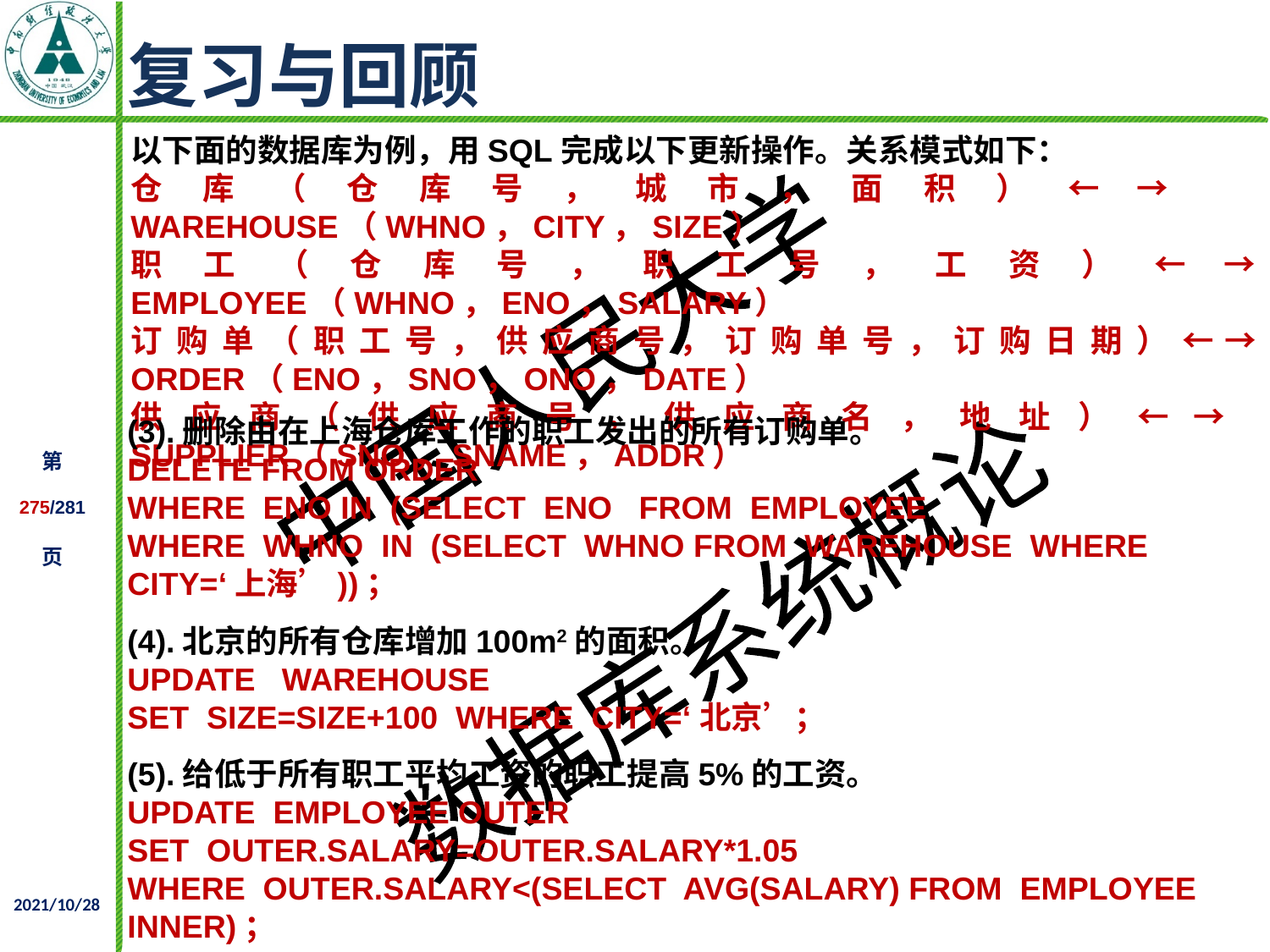

# 复习与回顾
以下面的数据库为例，用SQL完成以下更新操作。关系模式如下：
仓库（仓库号，城市，面积）←→   WAREHOUSE（WHNO，CITY，SIZE）
职工（仓库号，职工号，工资）←→ EMPLOYEE（WHNO，ENO，SALARY）
订购单（职工号，供应商号，订购单号，订购日期）←→ ORDER（ENO，SNO，ONO，DATE）
供应商（供应商号，供应商名，地址）←→  SUPPLIER（SNO，SNAME，ADDR）
(3).删除由在上海仓库工作的职工发出的所有订购单。
DELETE FROM ORDER
WHERE  ENO IN  (SELECT  ENO   FROM  EMPLOYEE
WHERE  WHNO  IN  (SELECT  WHNO FROM  WAREHOUSE  WHERE  CITY=‘上海’))；
(4).北京的所有仓库增加100m2的面积。
UPDATE   WAREHOUSE
SET  SIZE=SIZE+100  WHERE  CITY=‘北京’；
(5).给低于所有职工平均工资的职工提高5%的工资。
UPDATE  EMPLOYEE OUTER
SET  OUTER.SALARY=OUTER.SALARY*1.05
WHERE  OUTER.SALARY<(SELECT  AVG(SALARY) FROM  EMPLOYEE  INNER)；

2021/10/28